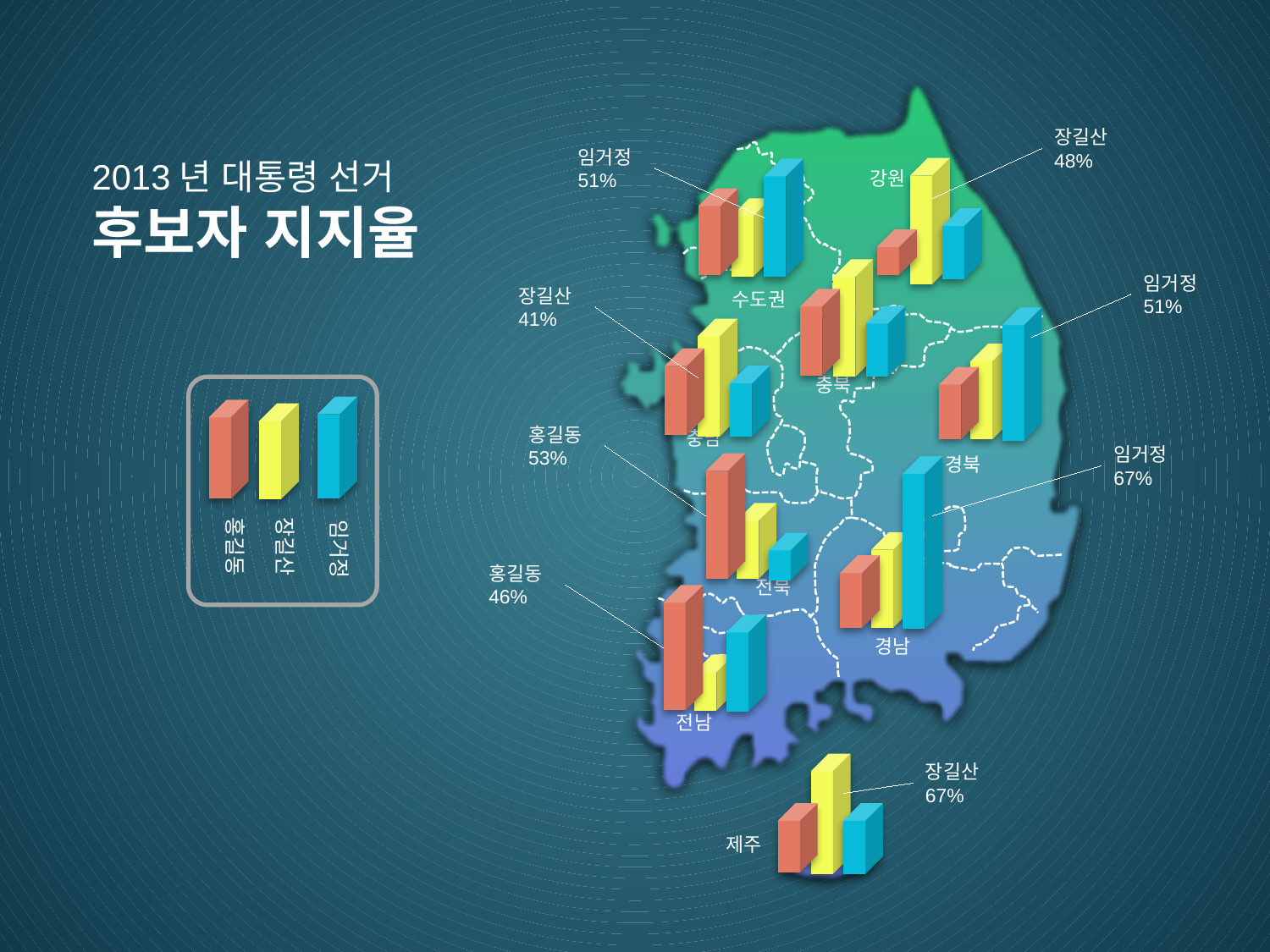

장길산48%
임거정51%
2013년 대통령 선거
후보자 지지율

강원

임거정51%
장길산41%
수도권

충북

홍길동
장길산
임거정
홍길동53%
충남
임거정67%
경북

홍길동46%

전북

경남

전남
장길산67%

제주